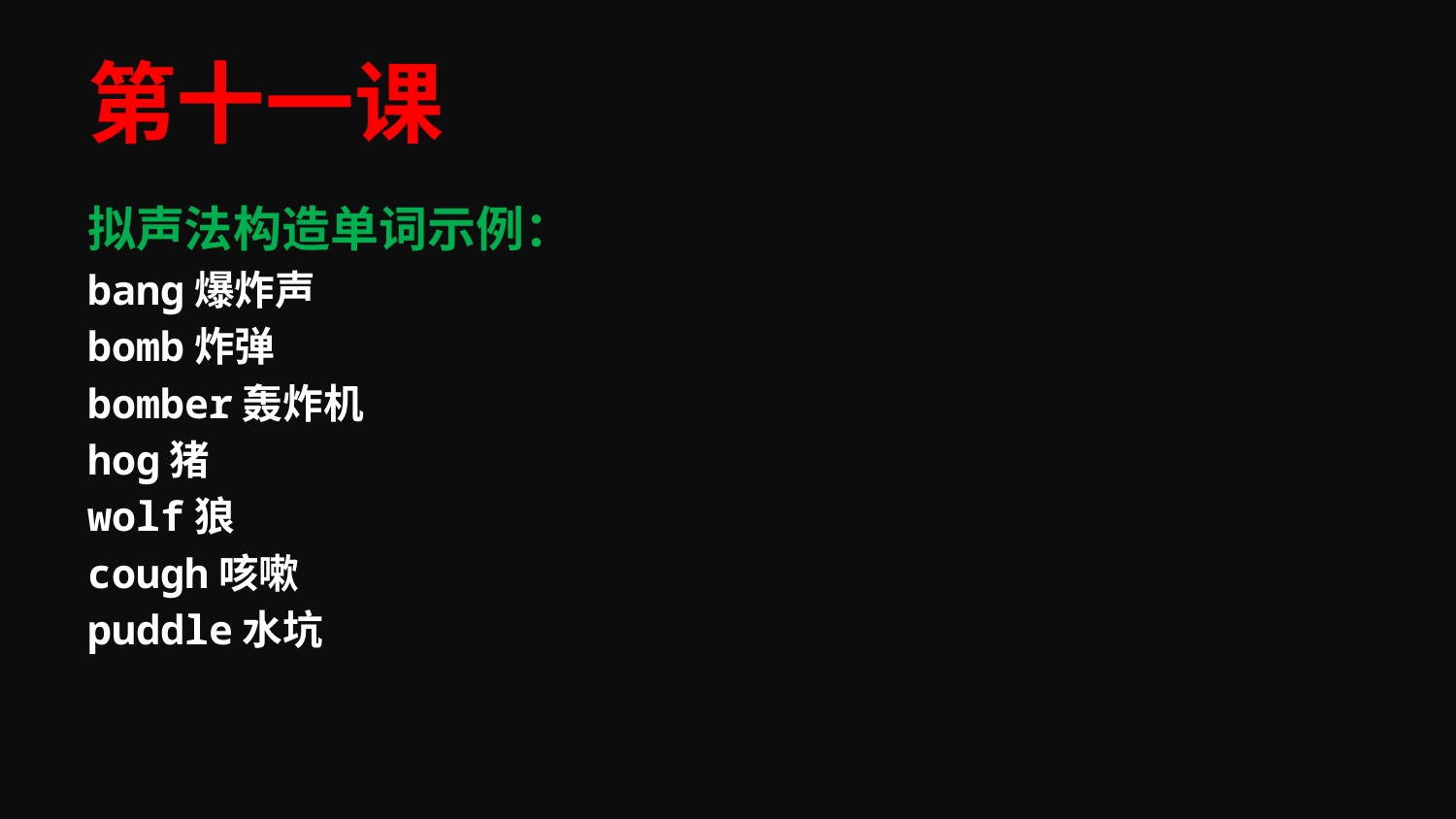

# 第十一课
拟声法构造单词示例：
bang爆炸声
bomb炸弹
bomber轰炸机
hog猪
wolf狼
cough咳嗽
puddle水坑